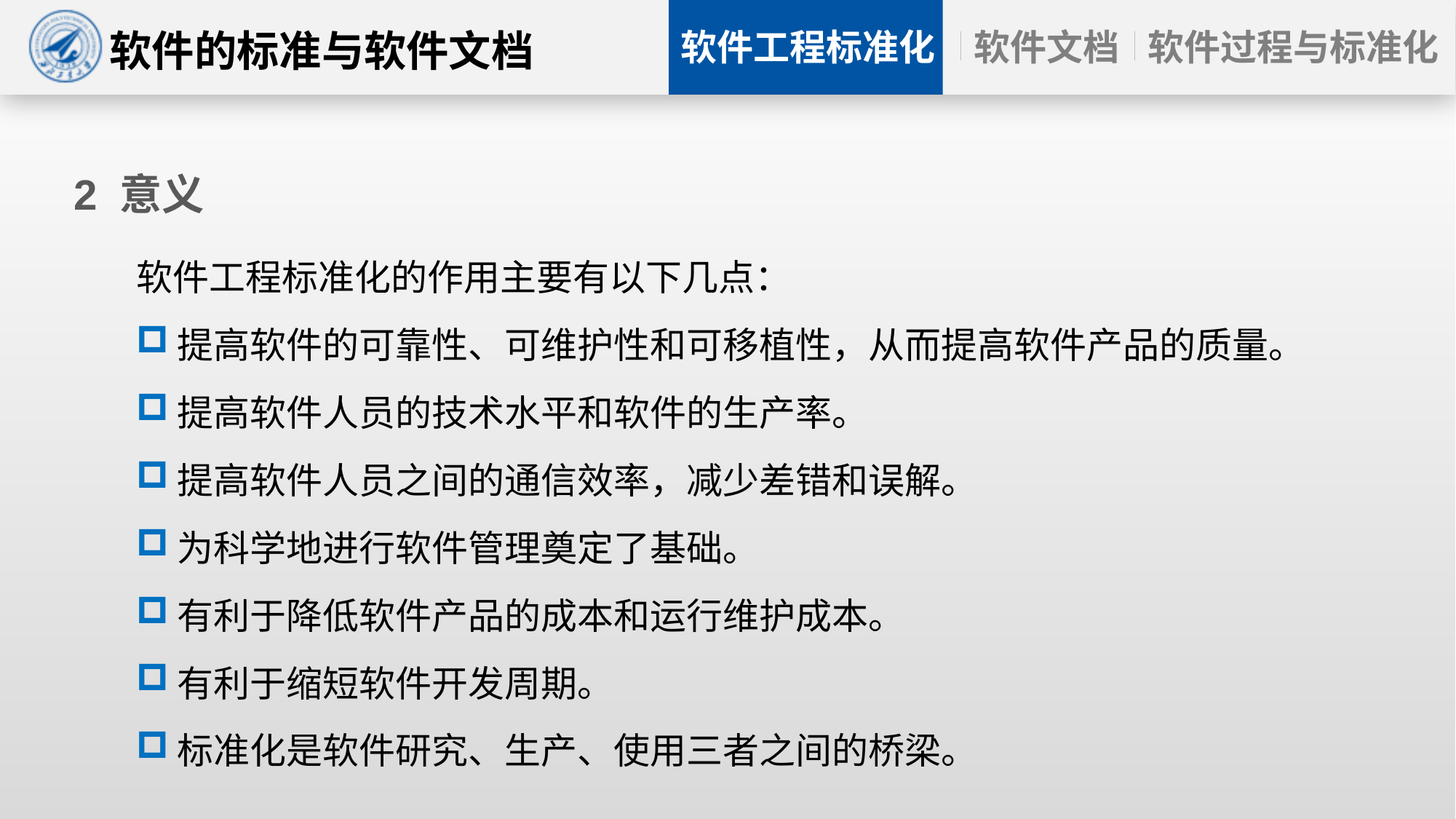

# 2 意义
软件工程标准化的作用主要有以下几点：
提高软件的可靠性、可维护性和可移植性，从而提高软件产品的质量。
提高软件人员的技术水平和软件的生产率。
提高软件人员之间的通信效率，减少差错和误解。
为科学地进行软件管理奠定了基础。
有利于降低软件产品的成本和运行维护成本。
有利于缩短软件开发周期。
标准化是软件研究、生产、使用三者之间的桥梁。